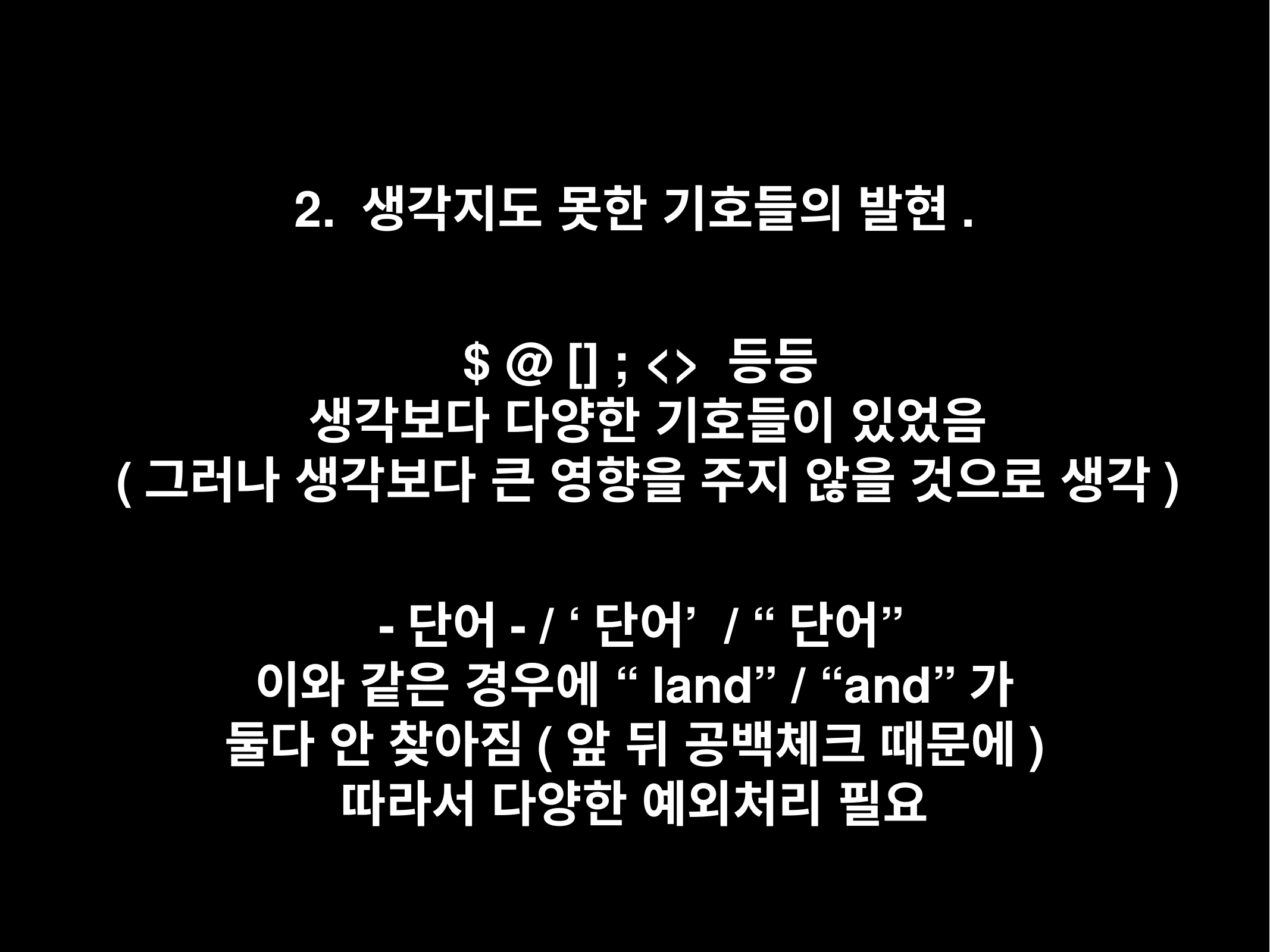

2. 생각지도 못한 기호들의 발현.
$ @ [] ; <> 등등
생각보다 다양한 기호들이 있었음
(그러나 생각보다 큰 영향을 주지 않을 것으로 생각)
 -단어- / ‘단어’ / “단어”
이와 같은 경우에 “land” / “and”가
둘다 안 찾아짐(앞 뒤 공백체크 때문에)
따라서 다양한 예외처리 필요